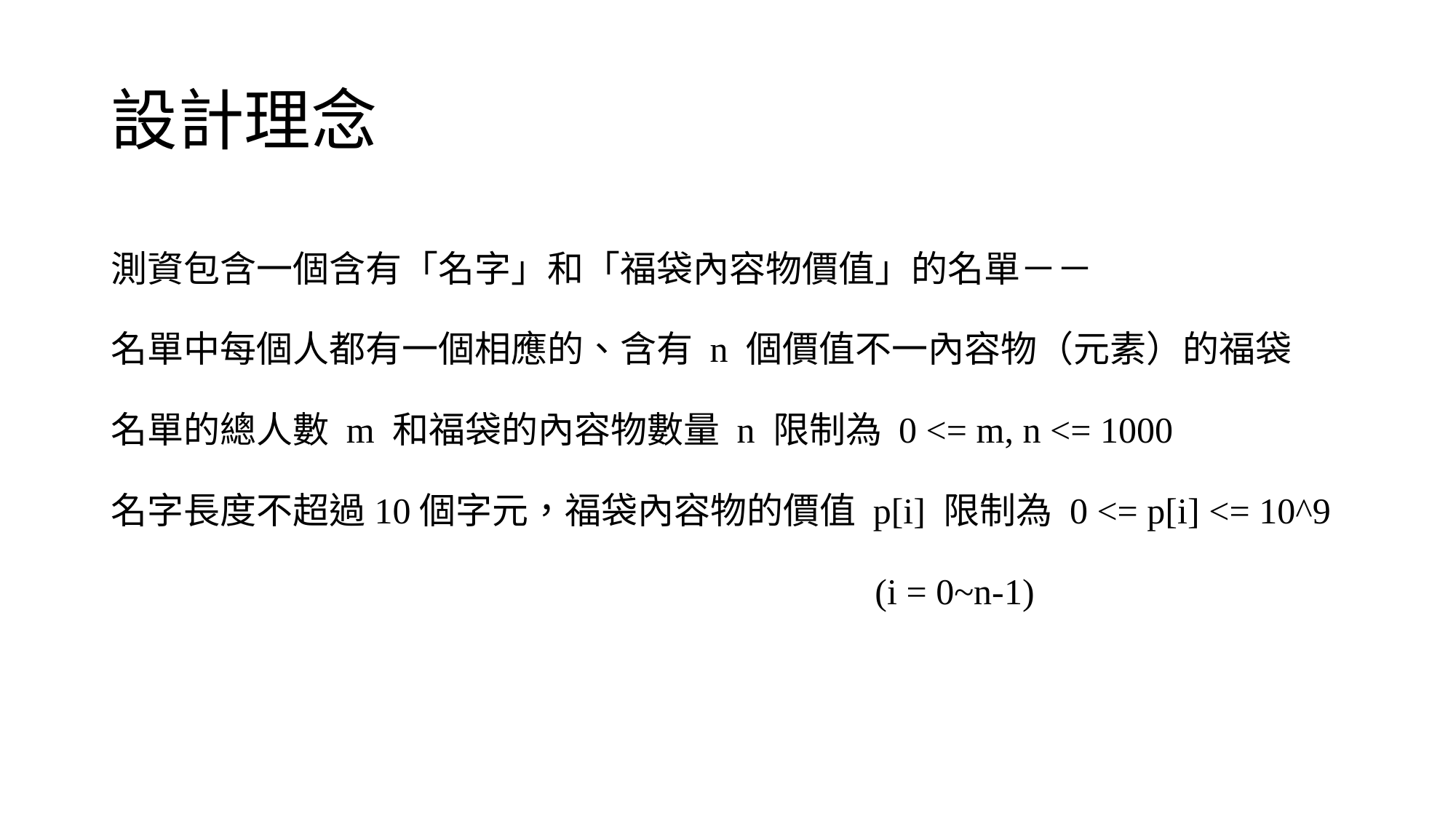

# 設計理念
測資包含一個含有「名字」和「福袋內容物價值」的名單－－
名單中每個人都有一個相應的、含有 n 個價值不一內容物（元素）的福袋
名單的總人數 m 和福袋的內容物數量 n 限制為 0 <= m, n <= 1000
名字長度不超過10個字元，福袋內容物的價值 p[i] 限制為 0 <= p[i] <= 10^9
							(i = 0~n-1)